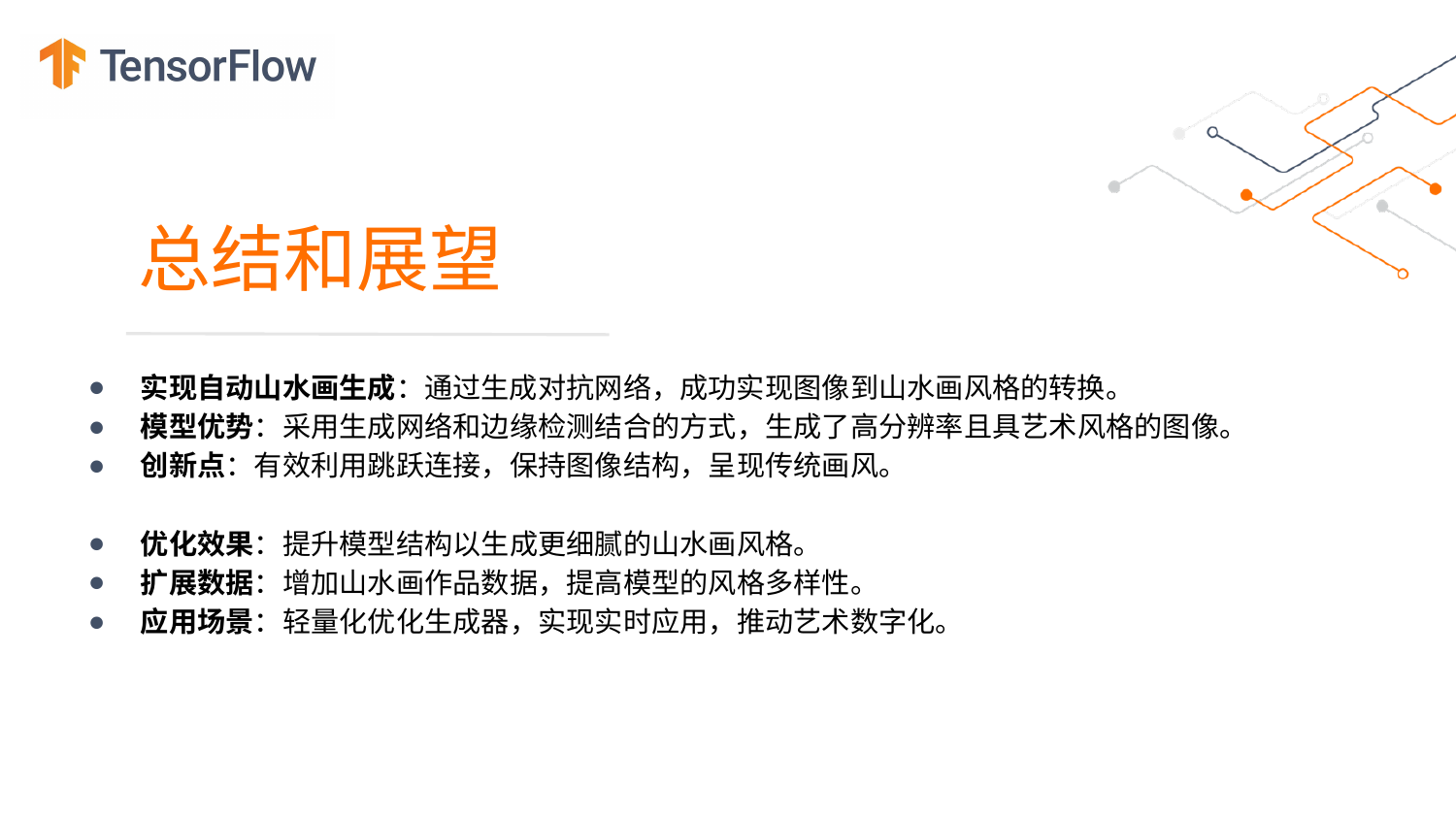

总结和展望
实现自动山水画生成：通过生成对抗网络，成功实现图像到山水画风格的转换。
模型优势：采用生成网络和边缘检测结合的方式，生成了高分辨率且具艺术风格的图像。
创新点：有效利用跳跃连接，保持图像结构，呈现传统画风。
优化效果：提升模型结构以生成更细腻的山水画风格。
扩展数据：增加山水画作品数据，提高模型的风格多样性。
应用场景：轻量化优化生成器，实现实时应用，推动艺术数字化。